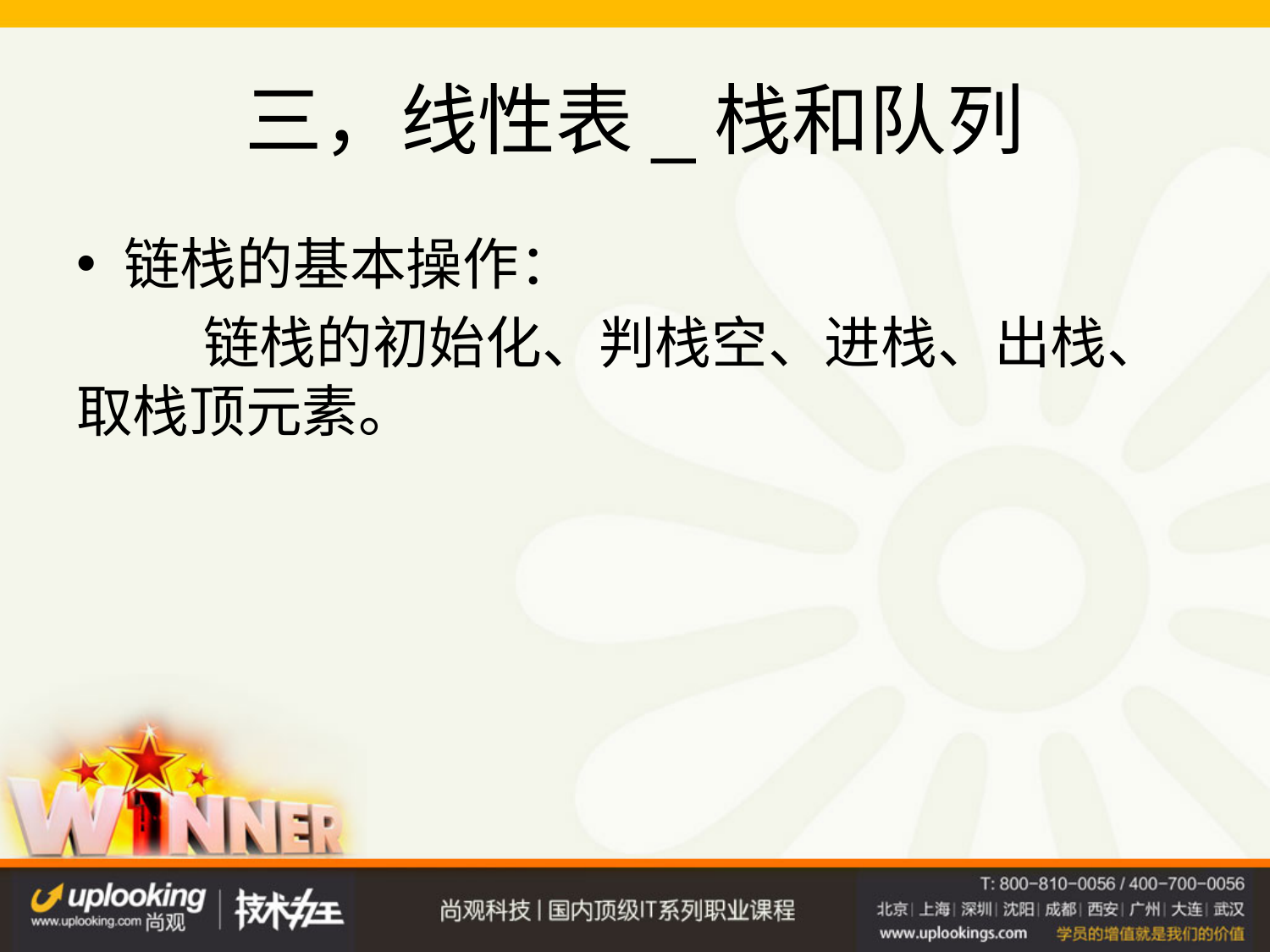

# 三，线性表_栈和队列
链栈的基本操作：
	链栈的初始化、判栈空、进栈、出栈、取栈顶元素。